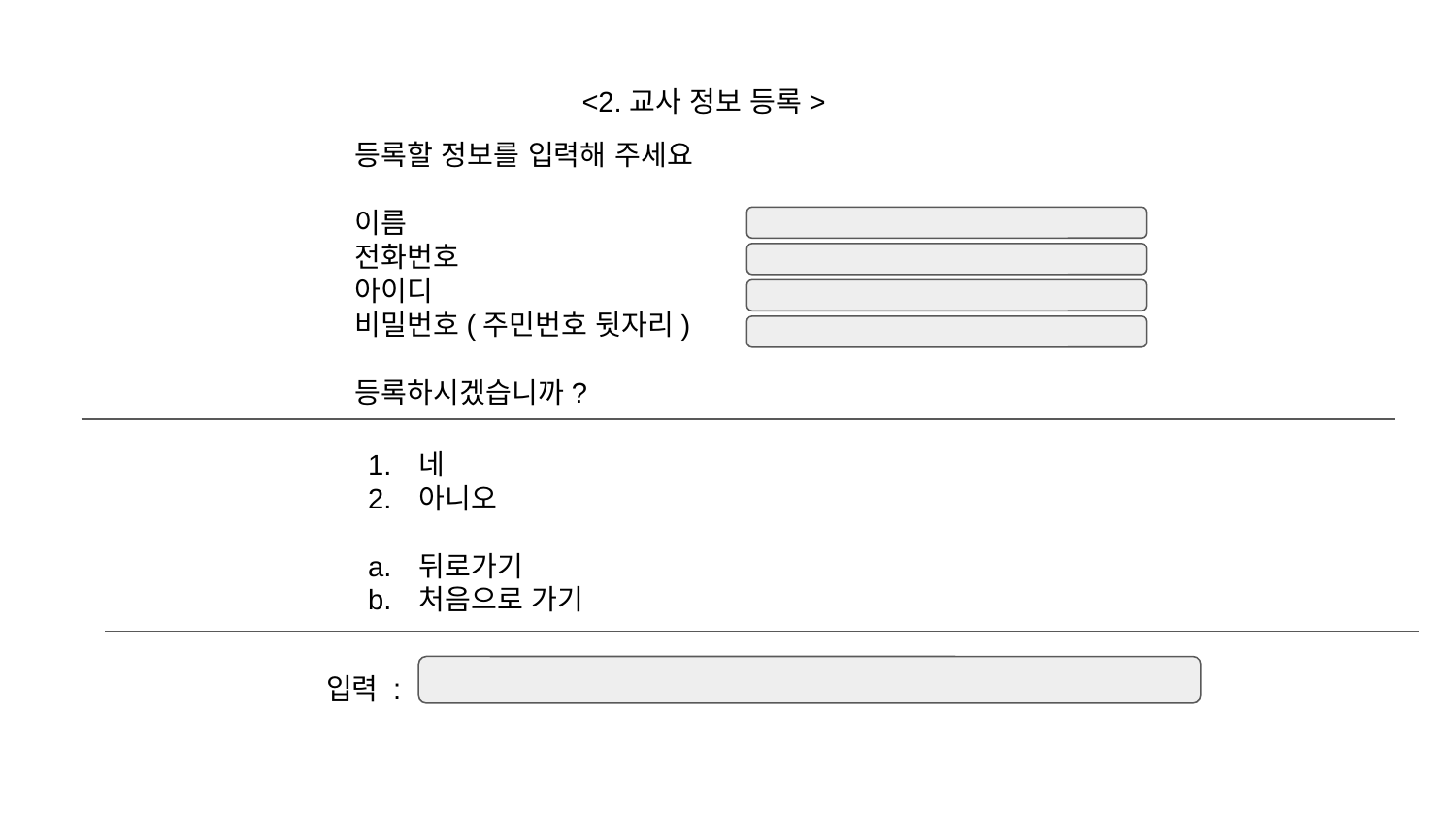

<2.교사 정보 등록>

등록할 정보를 입력해 주세요

이름					:
전화번호				:
아이디 				:
비밀번호(주민번호 뒷자리)	:

등록하시겠습니까?

네
아니오

뒤로가기
처음으로 가기
입력 :